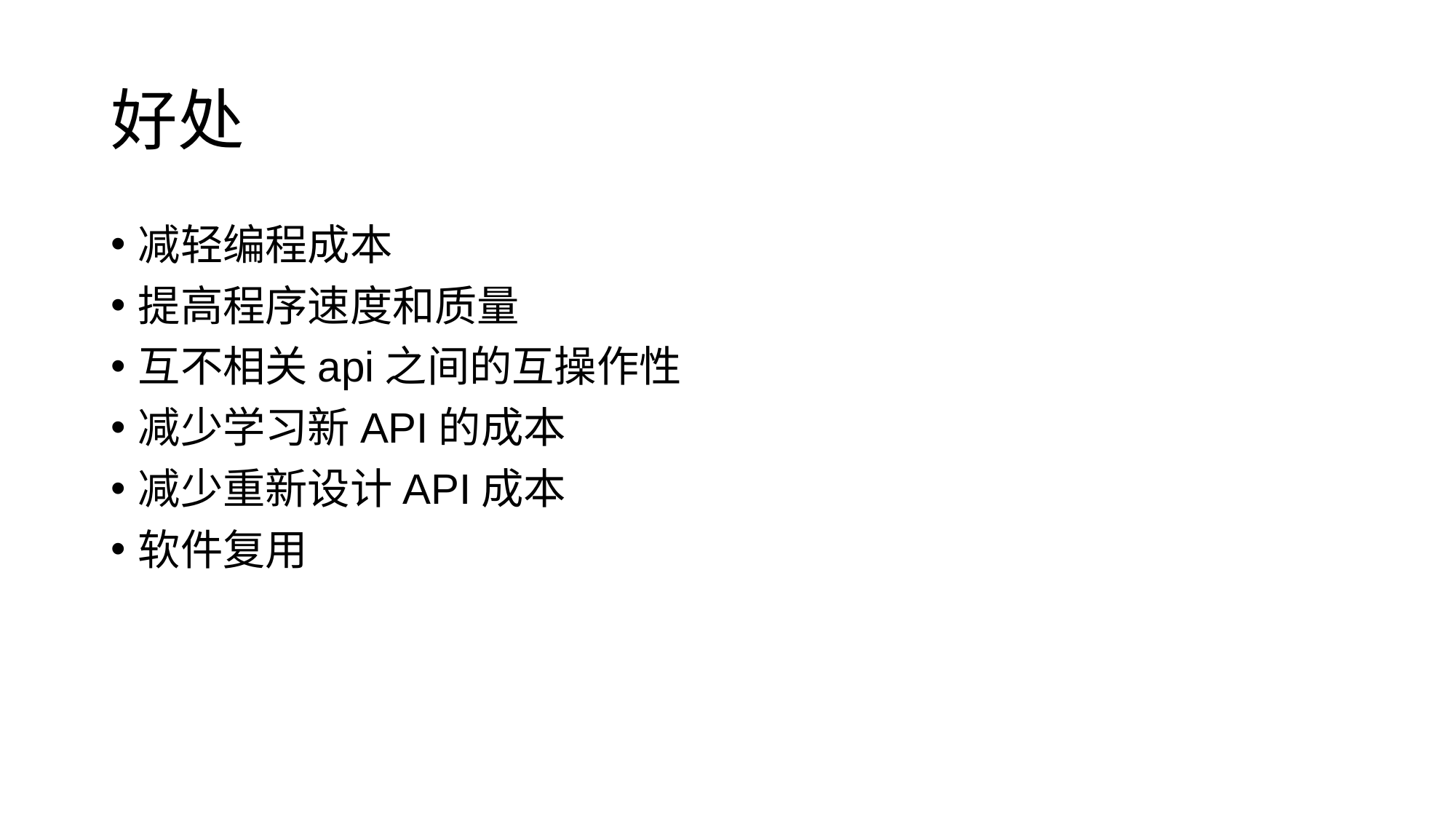

# 好处
减轻编程成本
提高程序速度和质量
互不相关api之间的互操作性
减少学习新API的成本
减少重新设计API成本
软件复用